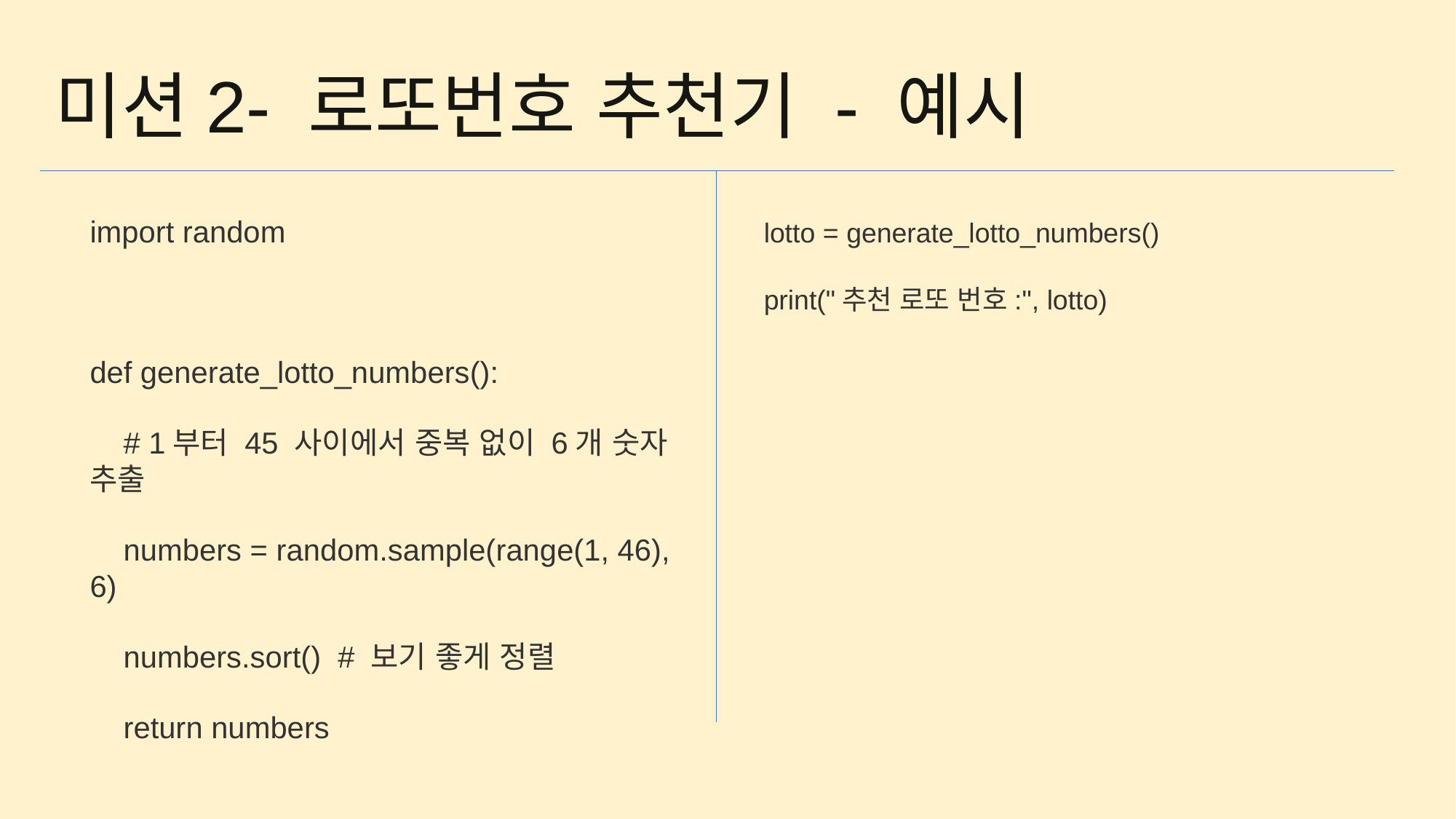

미션2- 로또번호 추천기 - 예시

lotto = generate_lotto_numbers()
print("추천 로또 번호:", lotto)

import random

def generate_lotto_numbers():
    # 1부터 45 사이에서 중복 없이 6개 숫자 추출
    numbers = random.sample(range(1, 46), 6)
    numbers.sort()  # 보기 좋게 정렬
    return numbers